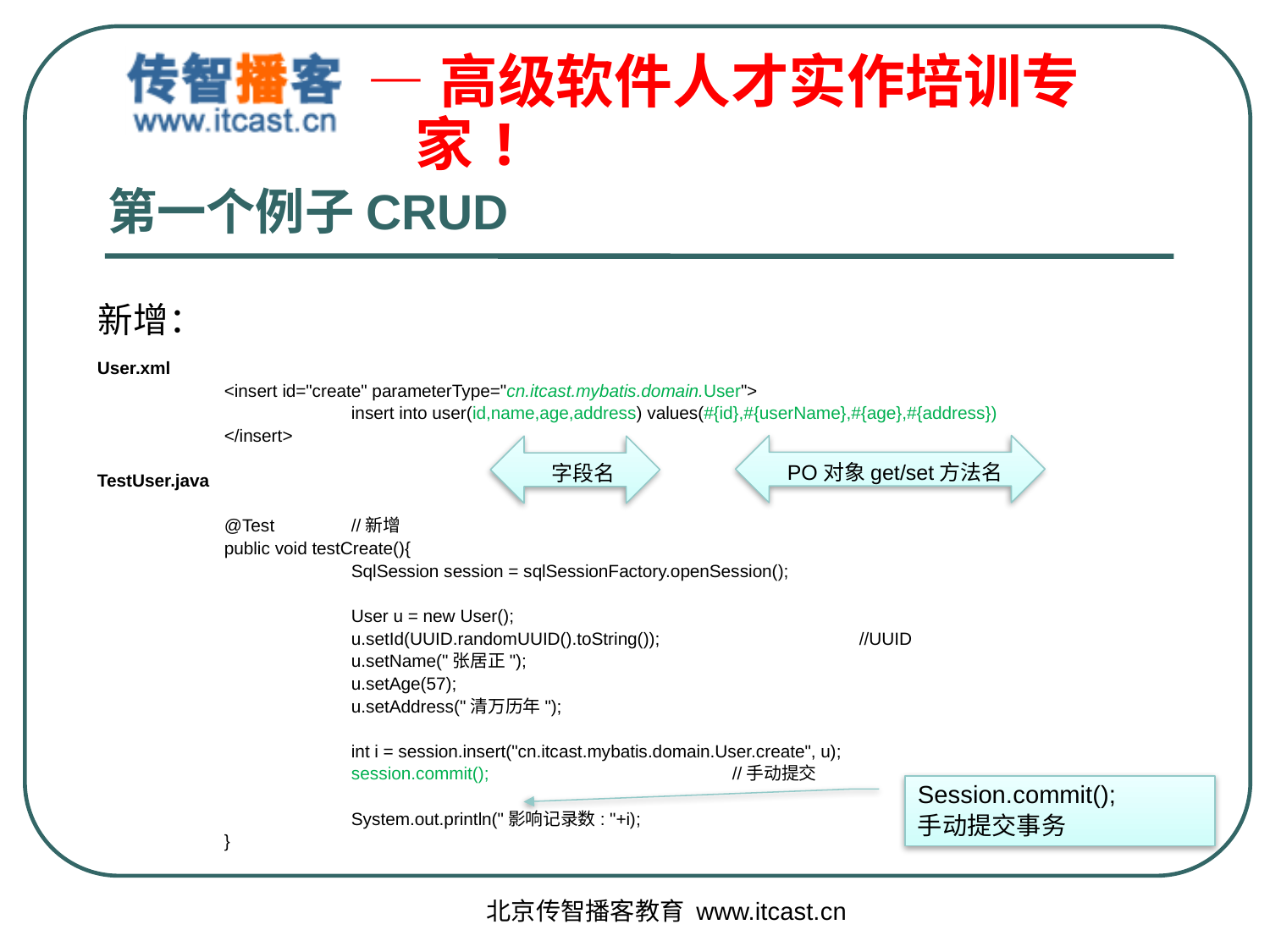

# 第一个例子CRUD
新增：
User.xml
	<insert id="create" parameterType="cn.itcast.mybatis.domain.User">
		insert into user(id,name,age,address) values(#{id},#{userName},#{age},#{address})
	</insert>

TestUser.java

	@Test	//新增
	public void testCreate(){
		SqlSession session = sqlSessionFactory.openSession();

		User u = new User();
		u.setId(UUID.randomUUID().toString());		//UUID
		u.setName("张居正");
		u.setAge(57);
		u.setAddress("清万历年");

		int i = session.insert("cn.itcast.mybatis.domain.User.create", u);
		session.commit();		//手动提交

		System.out.println("影响记录数: "+i);
	}
 PO对象get/set方法名
 字段名
Session.commit();
手动提交事务
北京传智播客教育 www.itcast.cn